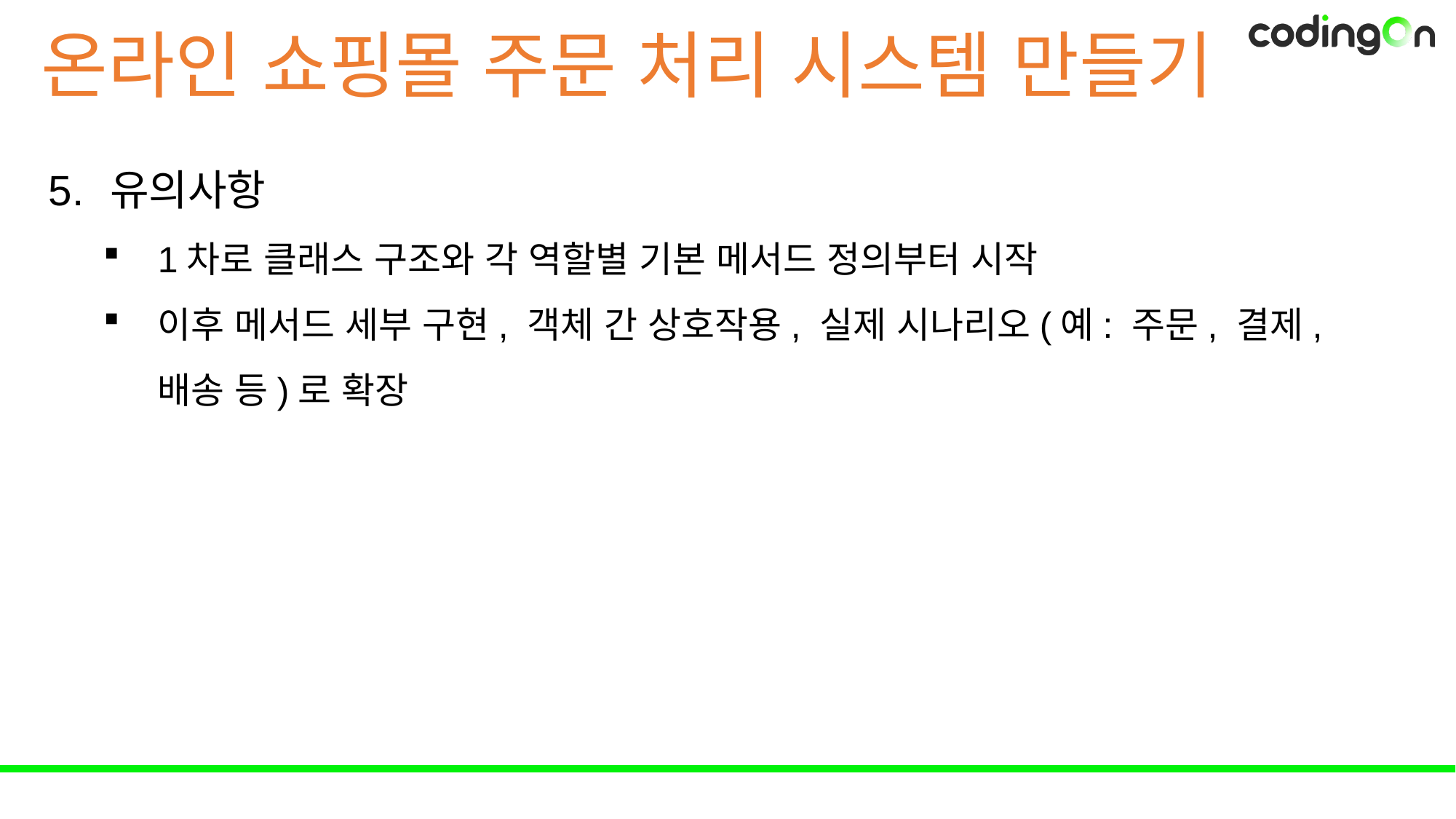

온라인 쇼핑몰 주문 처리 시스템 만들기
유의사항
1차로 클래스 구조와 각 역할별 기본 메서드 정의부터 시작
이후 메서드 세부 구현, 객체 간 상호작용, 실제 시나리오(예: 주문, 결제, 배송 등)로 확장